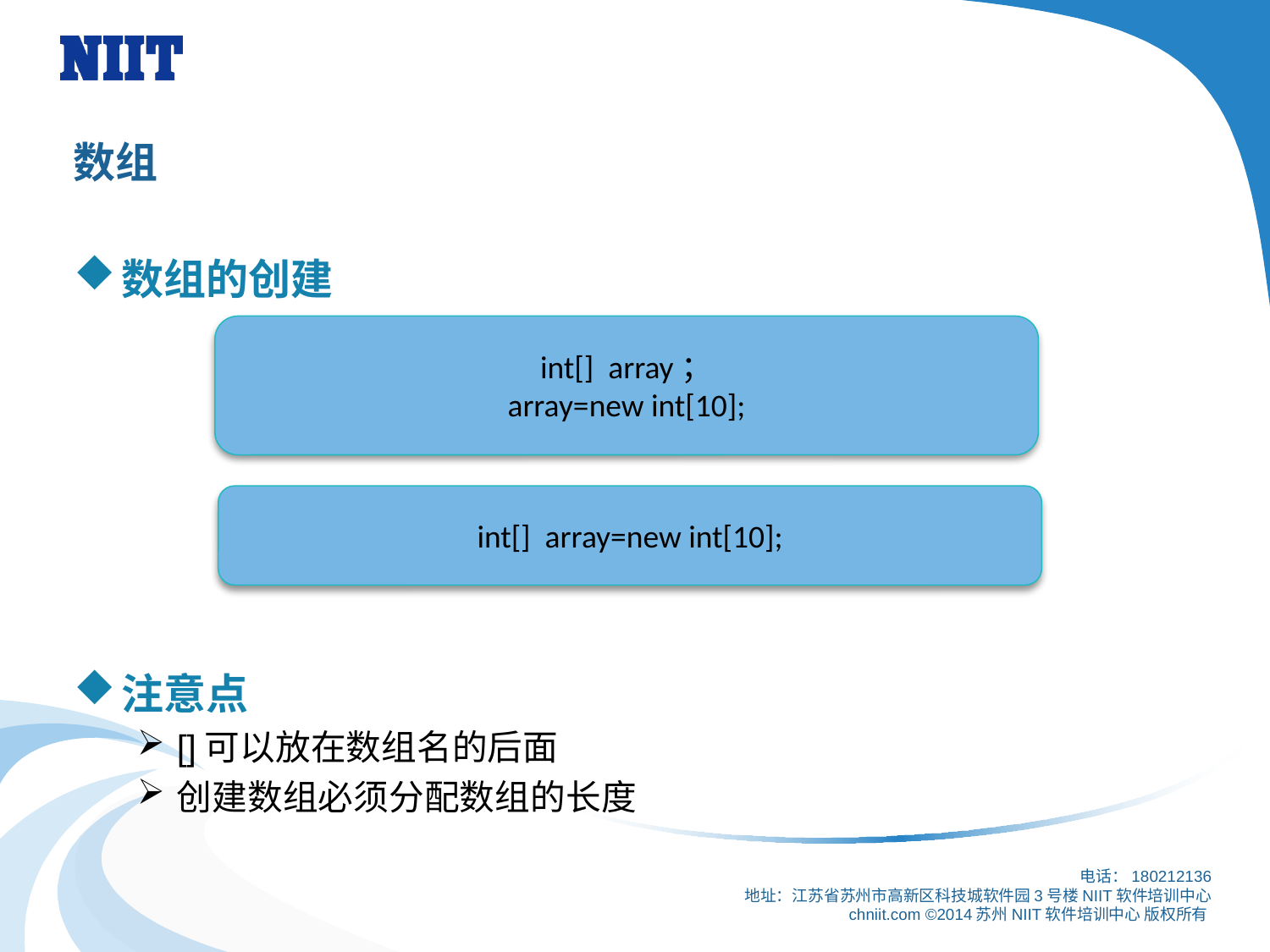

# 数组
数组的创建

注意点
[]可以放在数组名的后面
创建数组必须分配数组的长度
int[]  array；
array=new int[10];
int[]  array=new int[10];